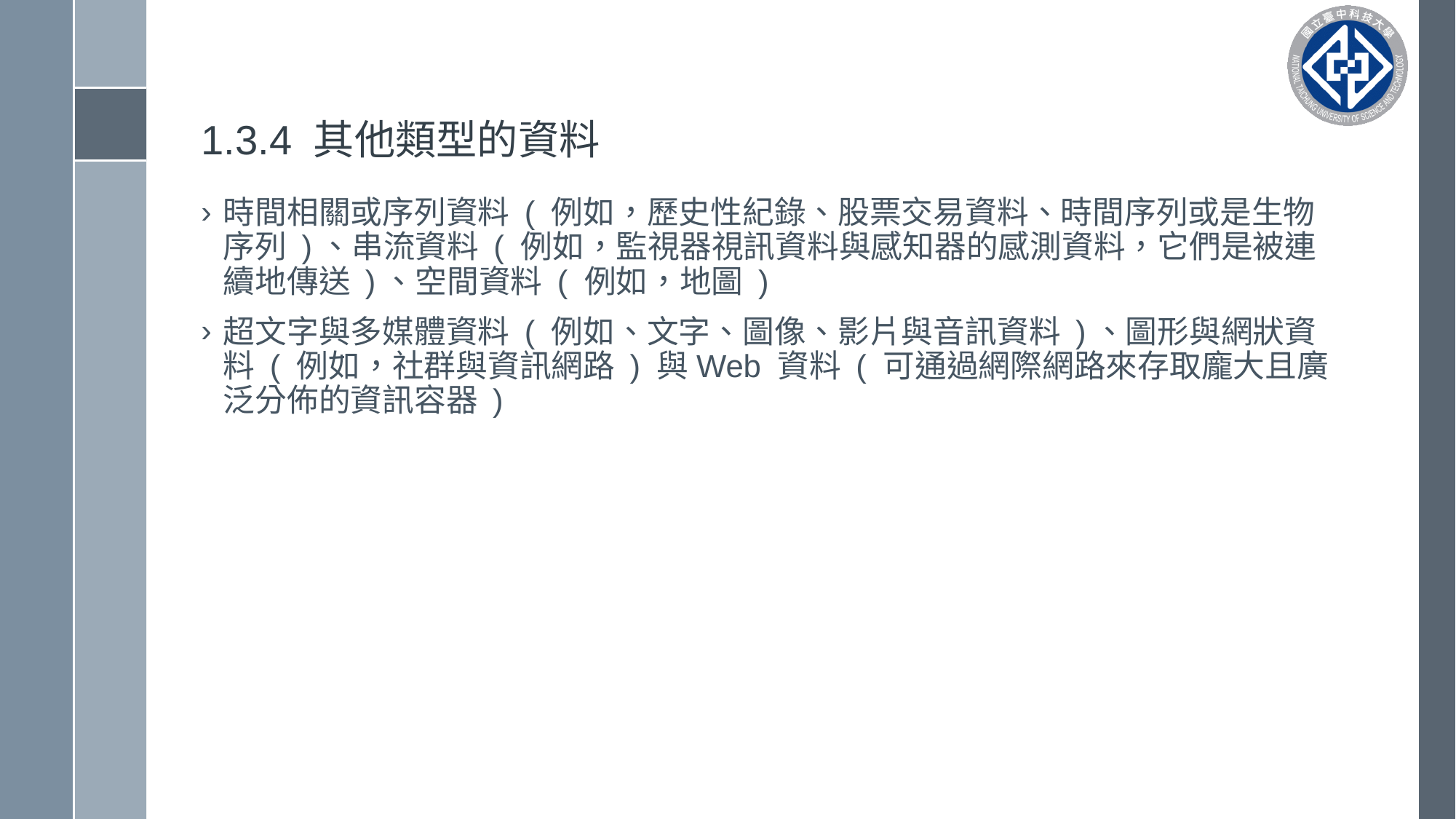

# 1.3.4 其他類型的資料
時間相關或序列資料 ( 例如，歷史性紀錄、股票交易資料、時間序列或是生物序列 )、串流資料 ( 例如，監視器視訊資料與感知器的感測資料，它們是被連續地傳送 )、空間資料 ( 例如，地圖 )
超文字與多媒體資料 ( 例如、文字、圖像、影片與音訊資料 )、圖形與網狀資料 ( 例如，社群與資訊網路 ) 與Web 資料 ( 可通過網際網路來存取龐大且廣泛分佈的資訊容器 )